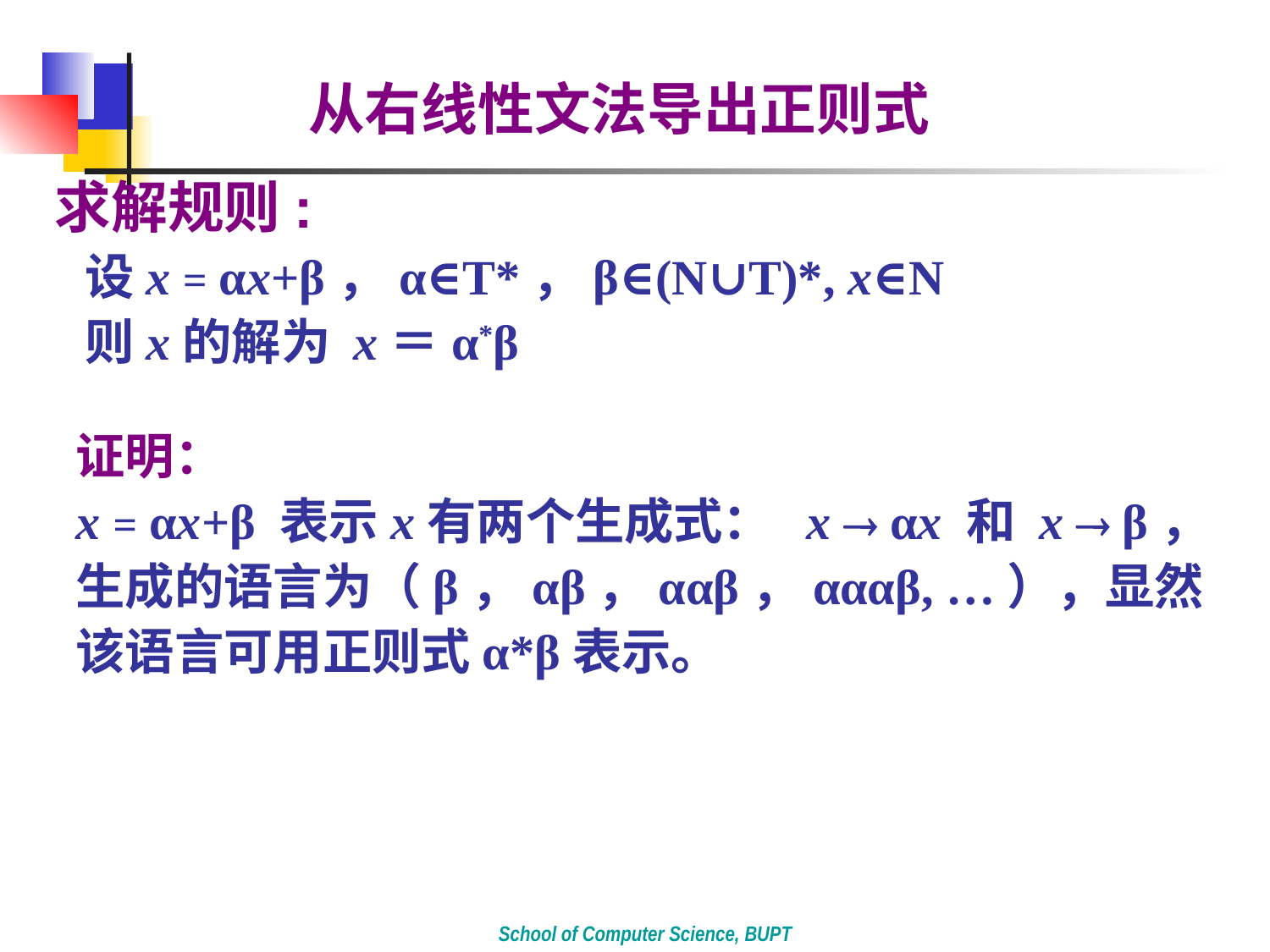

从右线性文法导出正则式
求解规则:
设x = αx+β，α∈T*，β∈(N∪T)*, x∈N
则x的解为 x＝α*β
证明：
x = αx+β 表示x有两个生成式：  x → αx 和 x → β，生成的语言为（β，αβ，ααβ，αααβ, …），显然该语言可用正则式α*β表示。

School of Computer Science, BUPT
39